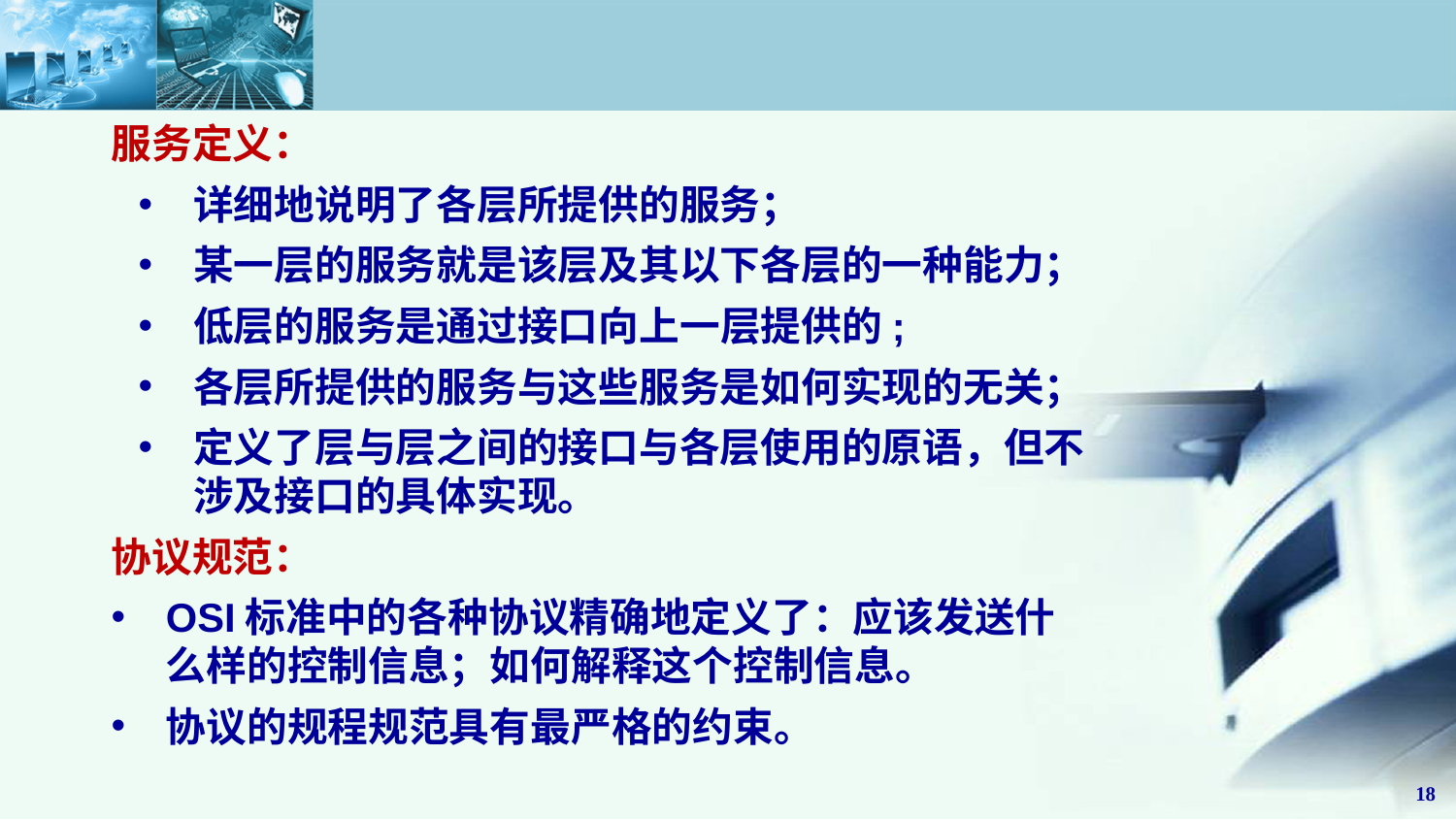

服务定义：
详细地说明了各层所提供的服务；
某一层的服务就是该层及其以下各层的一种能力；
低层的服务是通过接口向上一层提供的;
各层所提供的服务与这些服务是如何实现的无关；
定义了层与层之间的接口与各层使用的原语，但不涉及接口的具体实现。
协议规范：
OSI标准中的各种协议精确地定义了：应该发送什么样的控制信息；如何解释这个控制信息。
协议的规程规范具有最严格的约束。
18